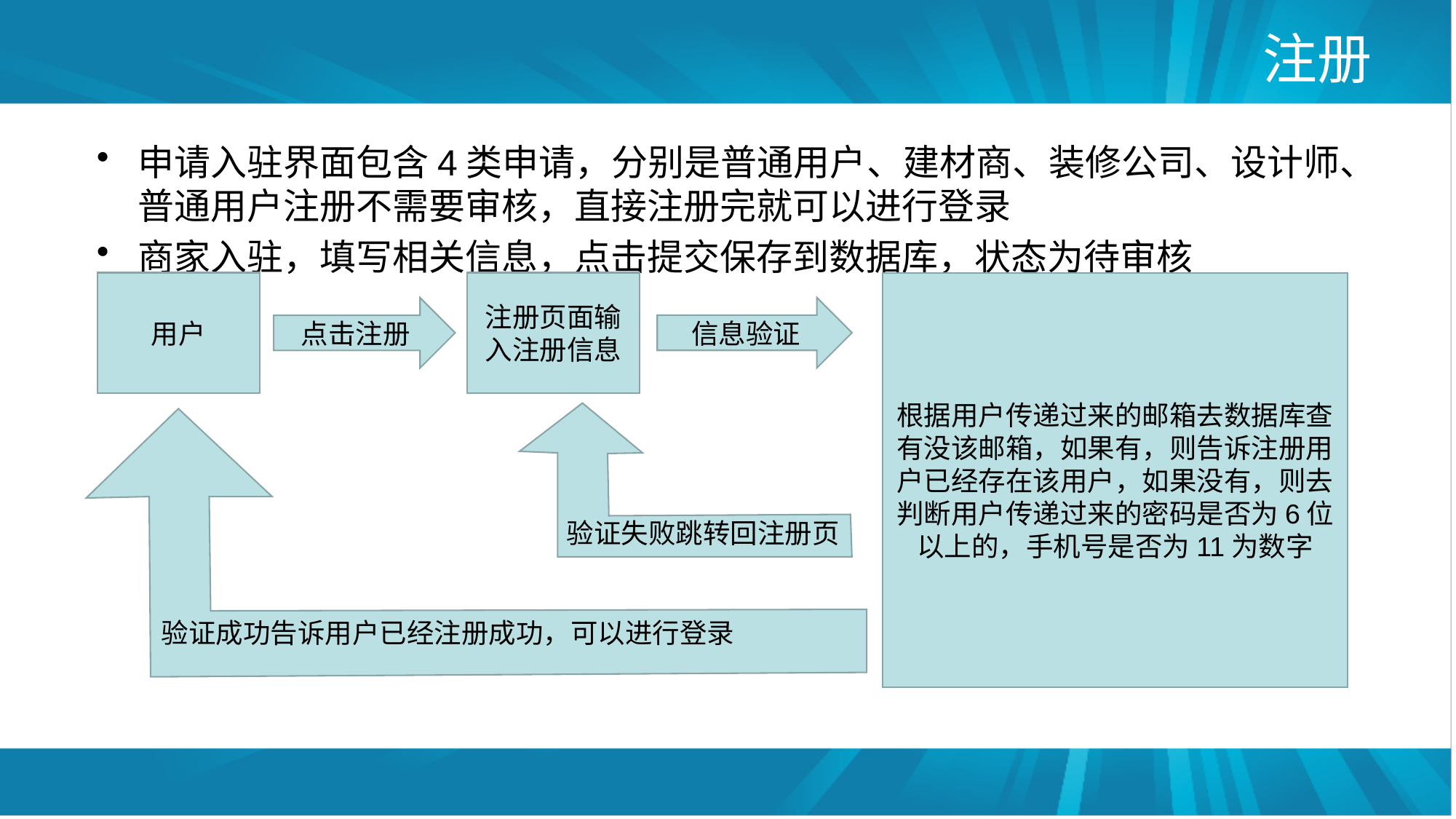

# 注册
申请入驻界面包含4类申请，分别是普通用户、建材商、装修公司、设计师、普通用户注册不需要审核，直接注册完就可以进行登录
商家入驻，填写相关信息，点击提交保存到数据库，状态为待审核

用户
注册页面输入注册信息
根据用户传递过来的邮箱去数据库查有没该邮箱，如果有，则告诉注册用户已经存在该用户，如果没有，则去判断用户传递过来的密码是否为6位以上的，手机号是否为11为数字
信息验证
点击注册

验证失败跳转回注册页
验证成功告诉用户已经注册成功，可以进行登录